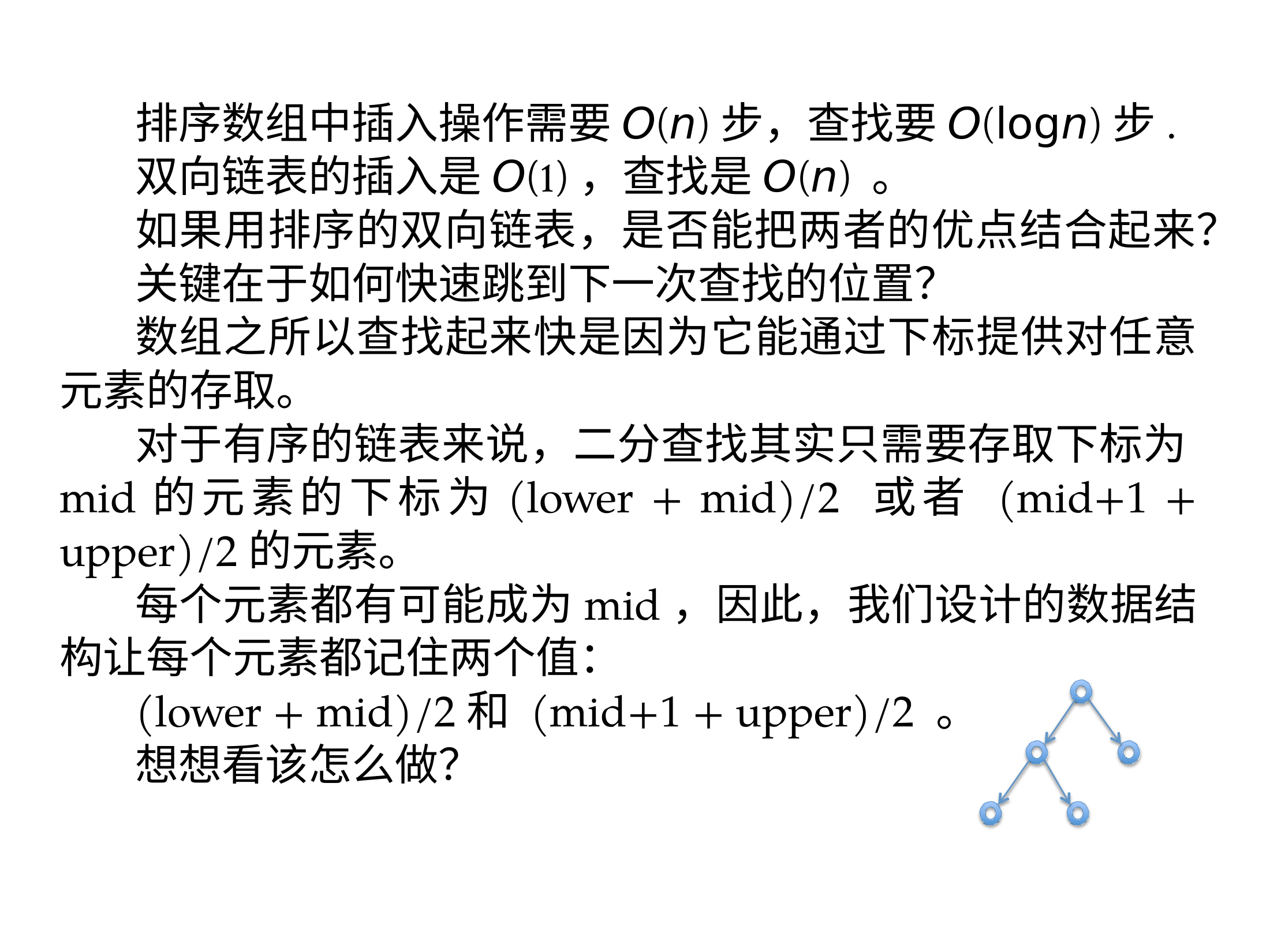

排序数组中插入操作需要O(n)步，查找要O(logn)步.
双向链表的插入是O(1)，查找是O(n) 。
如果用排序的双向链表，是否能把两者的优点结合起来？
关键在于如何快速跳到下一次查找的位置？
数组之所以查找起来快是因为它能通过下标提供对任意元素的存取。
对于有序的链表来说，二分查找其实只需要存取下标为mid的元素的下标为(lower + mid)/2 或者 (mid+1 + upper)/2的元素。
每个元素都有可能成为mid，因此，我们设计的数据结构让每个元素都记住两个值：
(lower + mid)/2和 (mid+1 + upper)/2 。
想想看该怎么做？

MARCH 6, 2014
LECTURE NOTES